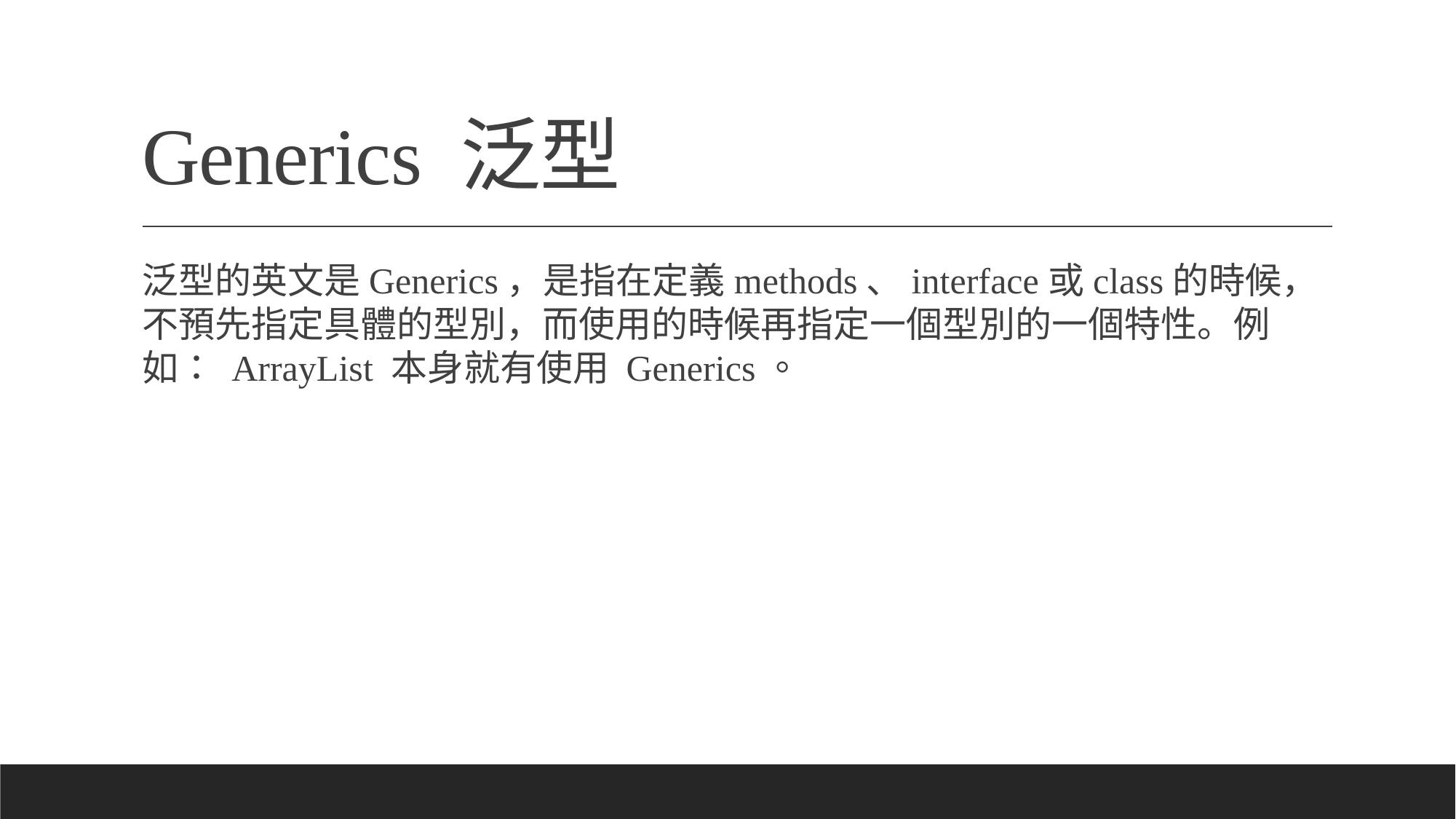

# Generics 泛型
泛型的英文是Generics，是指在定義methods、interface或class的時候，不預先指定具體的型別，而使用的時候再指定一個型別的一個特性。例如： ArrayList 本身就有使用 Generics。